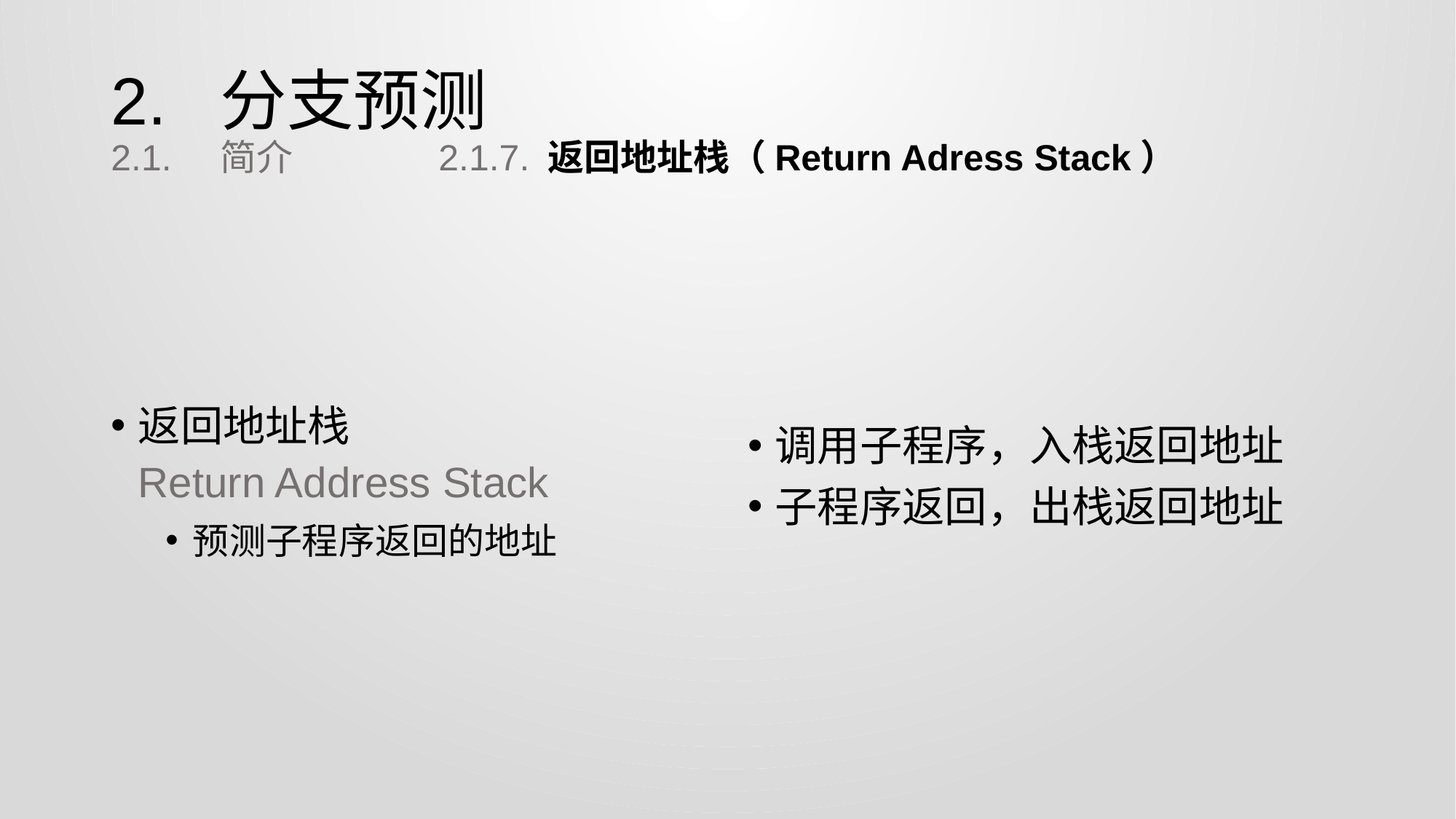

# 2.	分支预测 2.1.	简介		2.1.7.	返回地址栈（Return Adress Stack）
返回地址栈
Return Address Stack
预测子程序返回的地址
调用子程序，入栈返回地址
子程序返回，出栈返回地址